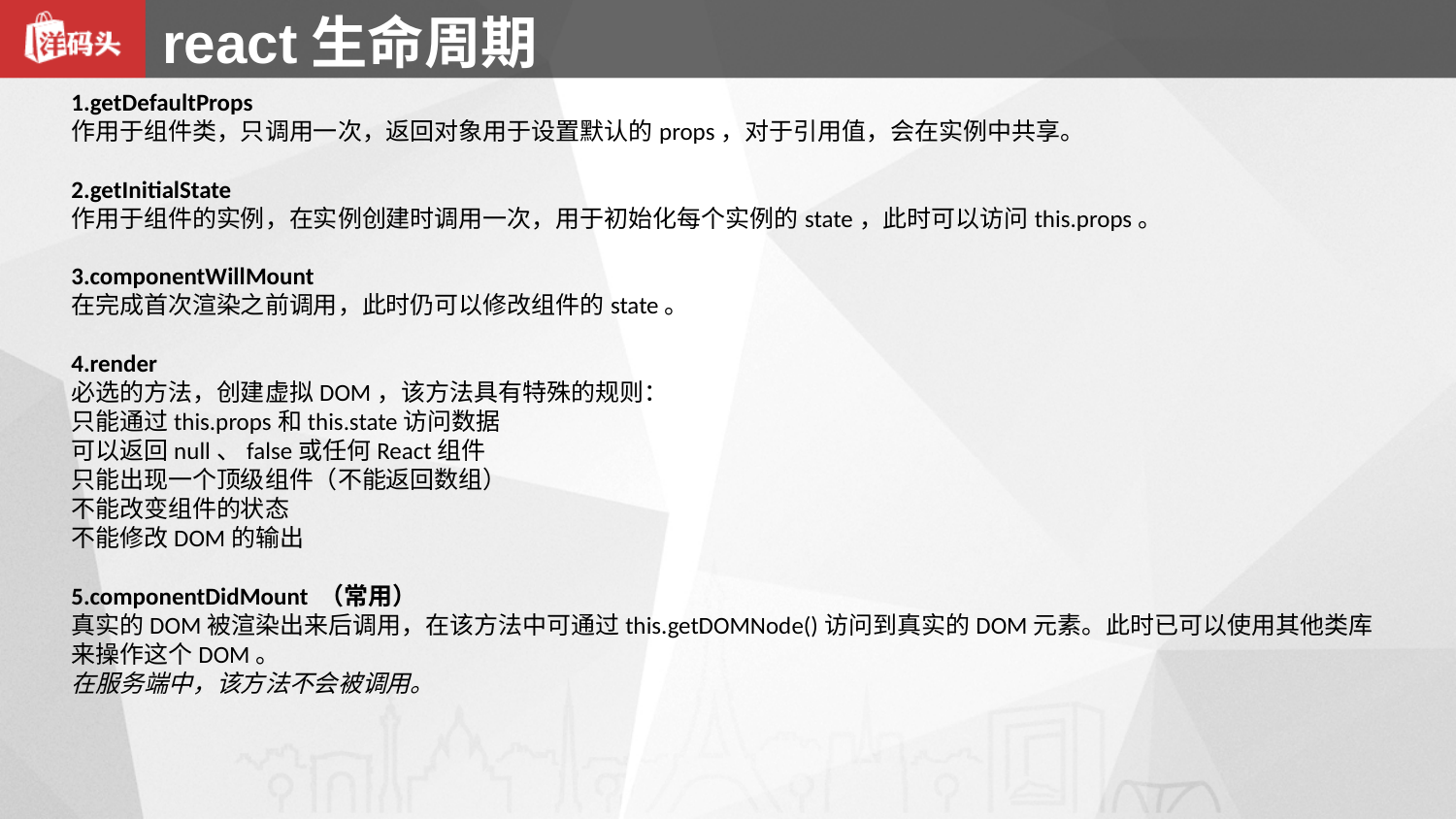

# react生命周期
1.getDefaultProps
作用于组件类，只调用一次，返回对象用于设置默认的props，对于引用值，会在实例中共享。

2.getInitialState
作用于组件的实例，在实例创建时调用一次，用于初始化每个实例的state，此时可以访问this.props。

3.componentWillMount
在完成首次渲染之前调用，此时仍可以修改组件的state。

4.render
必选的方法，创建虚拟DOM，该方法具有特殊的规则：
只能通过this.props和this.state访问数据
可以返回null、false或任何React组件
只能出现一个顶级组件（不能返回数组）
不能改变组件的状态
不能修改DOM的输出

5.componentDidMount （常用）
真实的DOM被渲染出来后调用，在该方法中可通过this.getDOMNode()访问到真实的DOM元素。此时已可以使用其他类库来操作这个DOM。
在服务端中，该方法不会被调用。